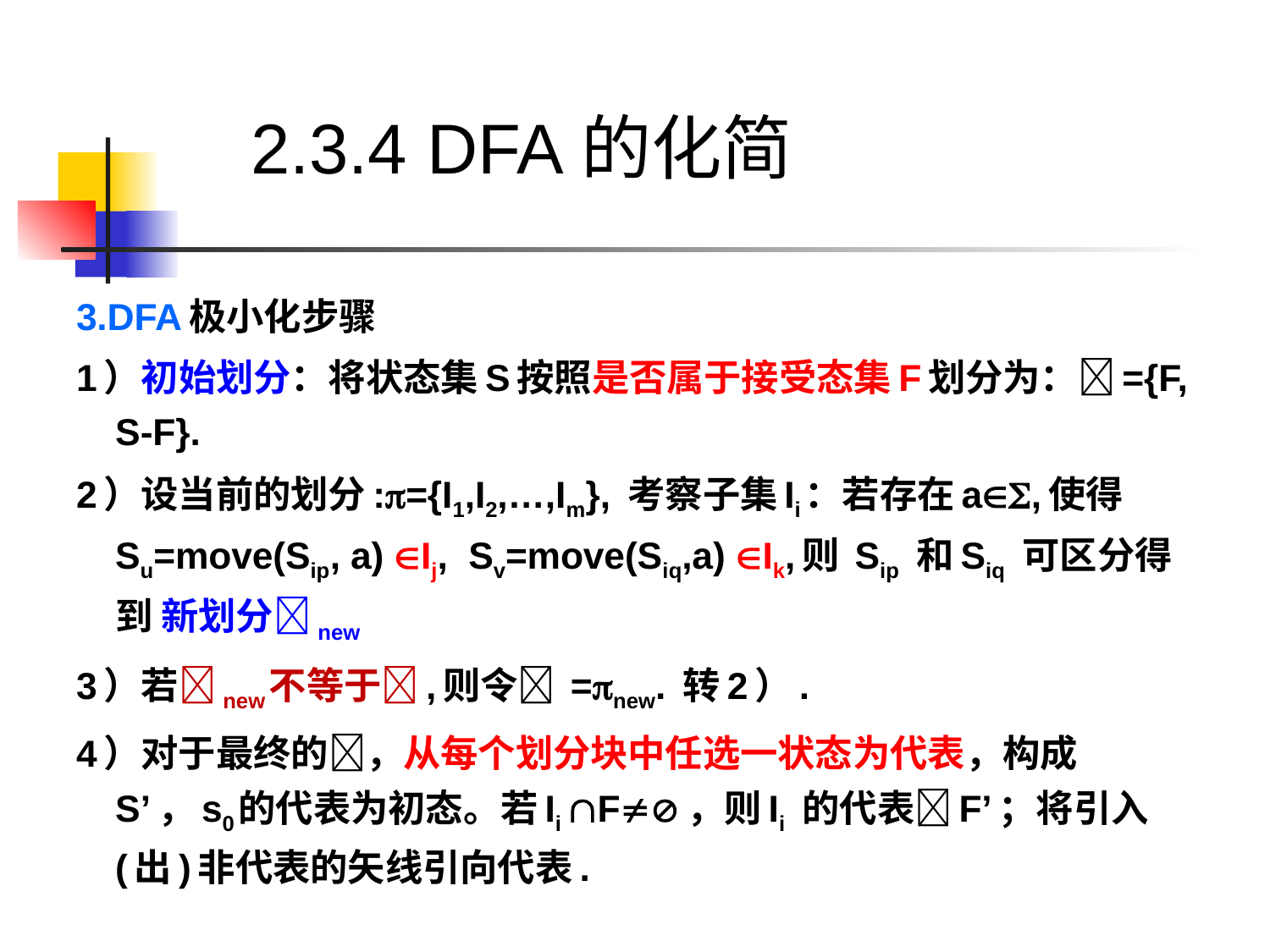

2.3.4 DFA的化简
3.DFA极小化步骤
1）初始划分：将状态集S按照是否属于接受态集F划分为：π={F, S-F}.
2）设当前的划分:π={I1,I2,…,Im}, 考察子集Ii：若存在a∈Σ,使得Su=move(Sip, a) ∈Ij,  Sv=move(Siq,a) ∈Ik,则 Sip 和Siq 可区分得到 新划分πnew
3）若πnew不等于π,则令π =πnew. 转2）.
4）对于最终的π，从每个划分块中任选一状态为代表，构成S’，s0的代表为初态。若Ii ∩F≠∅，则Ii 的代表∈F’；将引入(出)非代表的矢线引向代表.